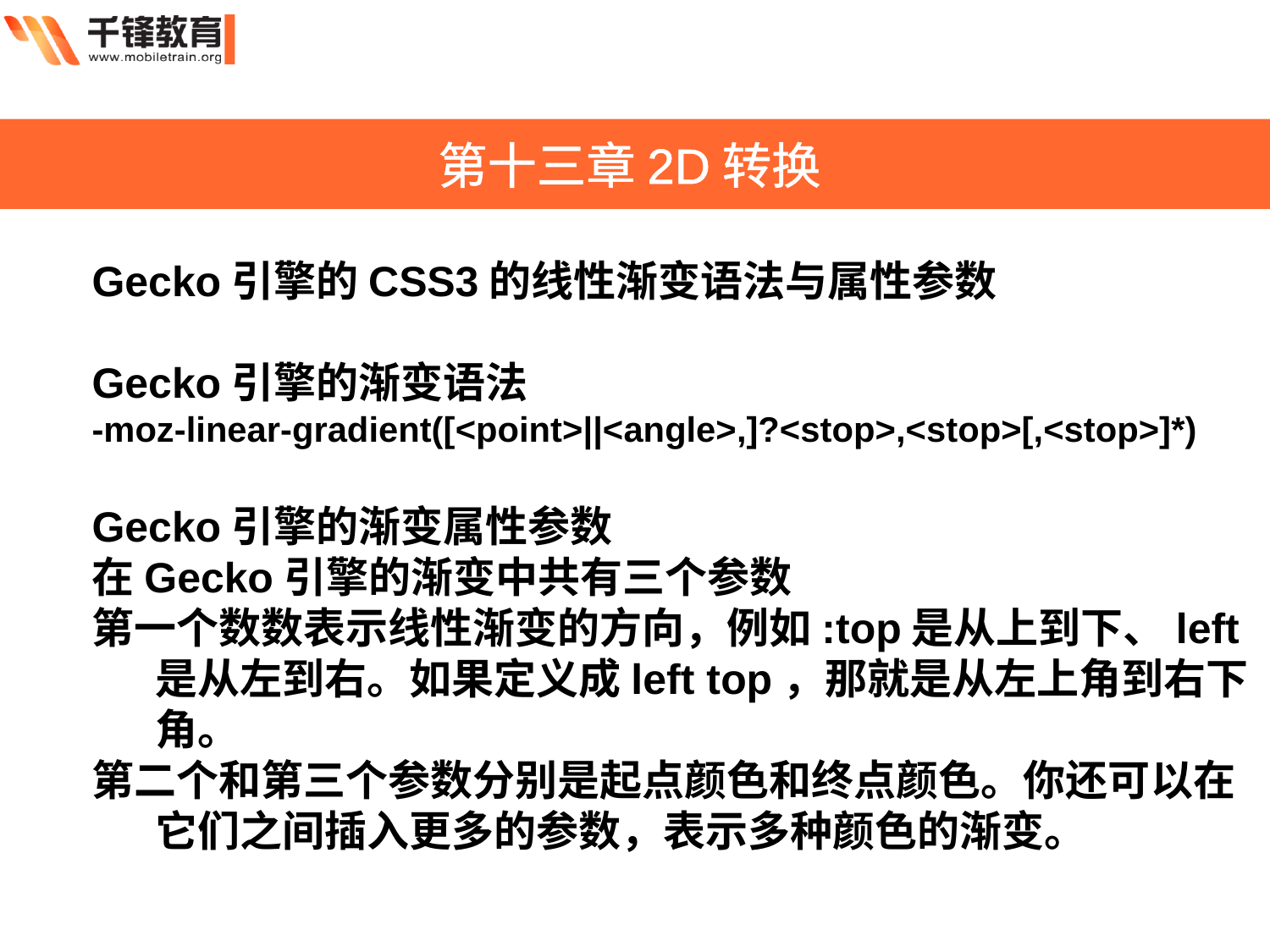

第十三章2D转换
Gecko引擎的CSS3的线性渐变语法与属性参数

Gecko引擎的渐变语法
-moz-linear-gradient([<point>||<angle>,]?<stop>,<stop>[,<stop>]*)

Gecko引擎的渐变属性参数
在Gecko引擎的渐变中共有三个参数
第一个数数表示线性渐变的方向，例如:top是从上到下、left是从左到右。如果定义成left top，那就是从左上角到右下角。
第二个和第三个参数分别是起点颜色和终点颜色。你还可以在它们之间插入更多的参数，表示多种颜色的渐变。